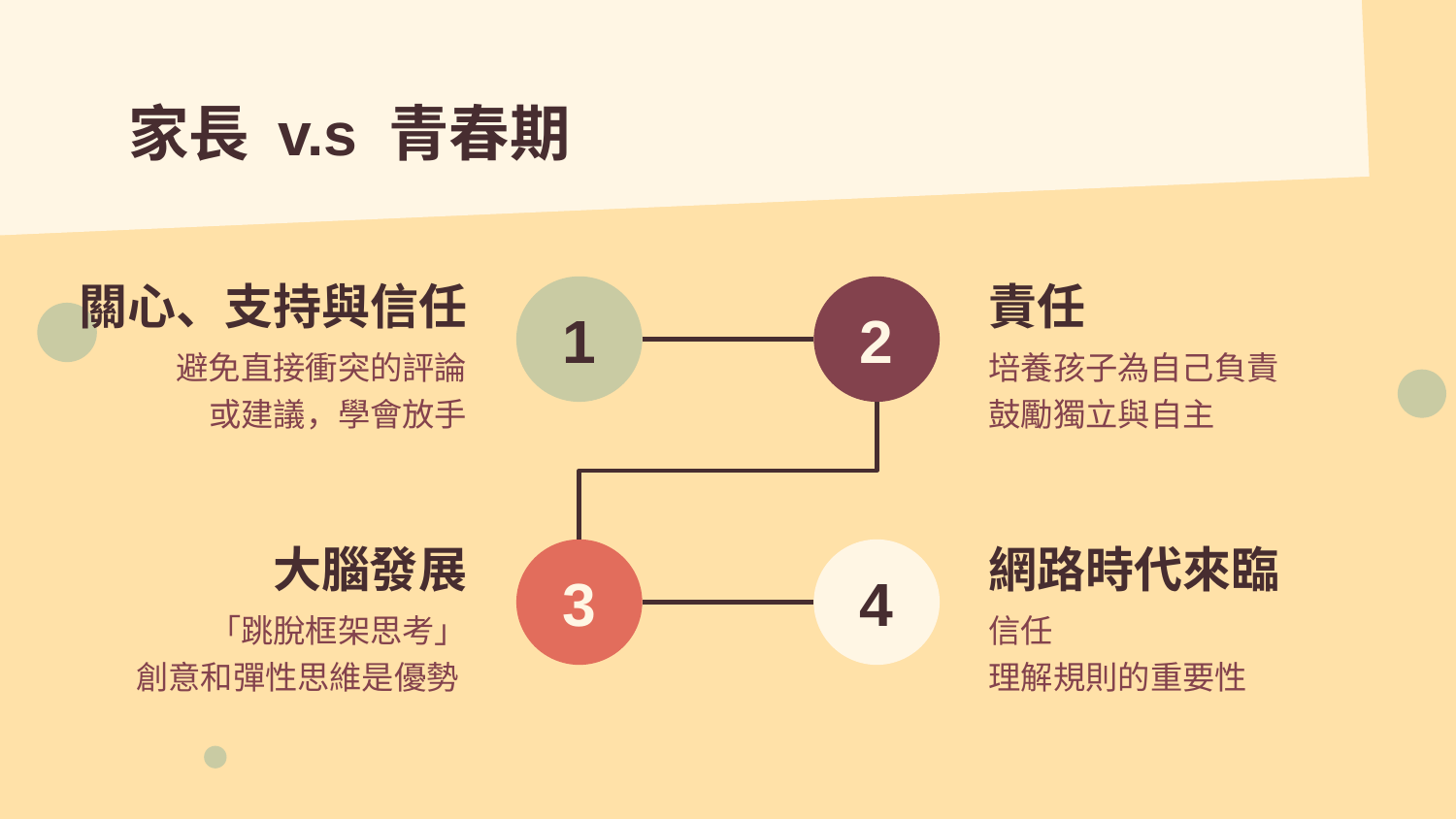

# 家長 v.s 青春期
責任
關心、支持與信任
1
2
避免直接衝突的評論或建議，學會放手
培養孩子為自己負責
鼓勵獨立與自主
大腦發展
網路時代來臨
3
4
「跳脫框架思考」
創意和彈性思維是優勢
信任
理解規則的重要性